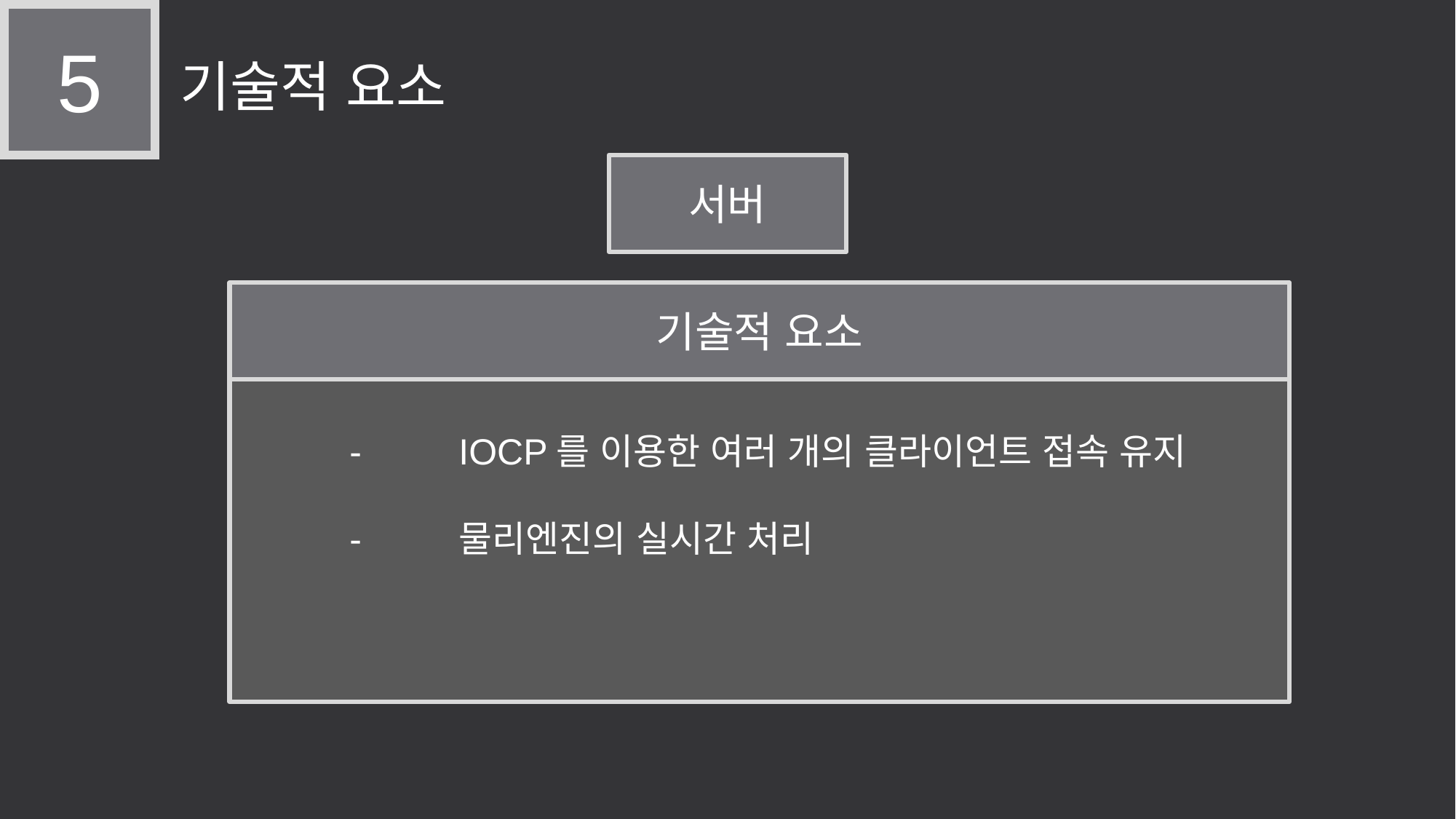

5
기술적 요소
서버
기술적 요소

	-	IOCP를 이용한 여러 개의 클라이언트 접속 유지

	-	물리엔진의 실시간 처리